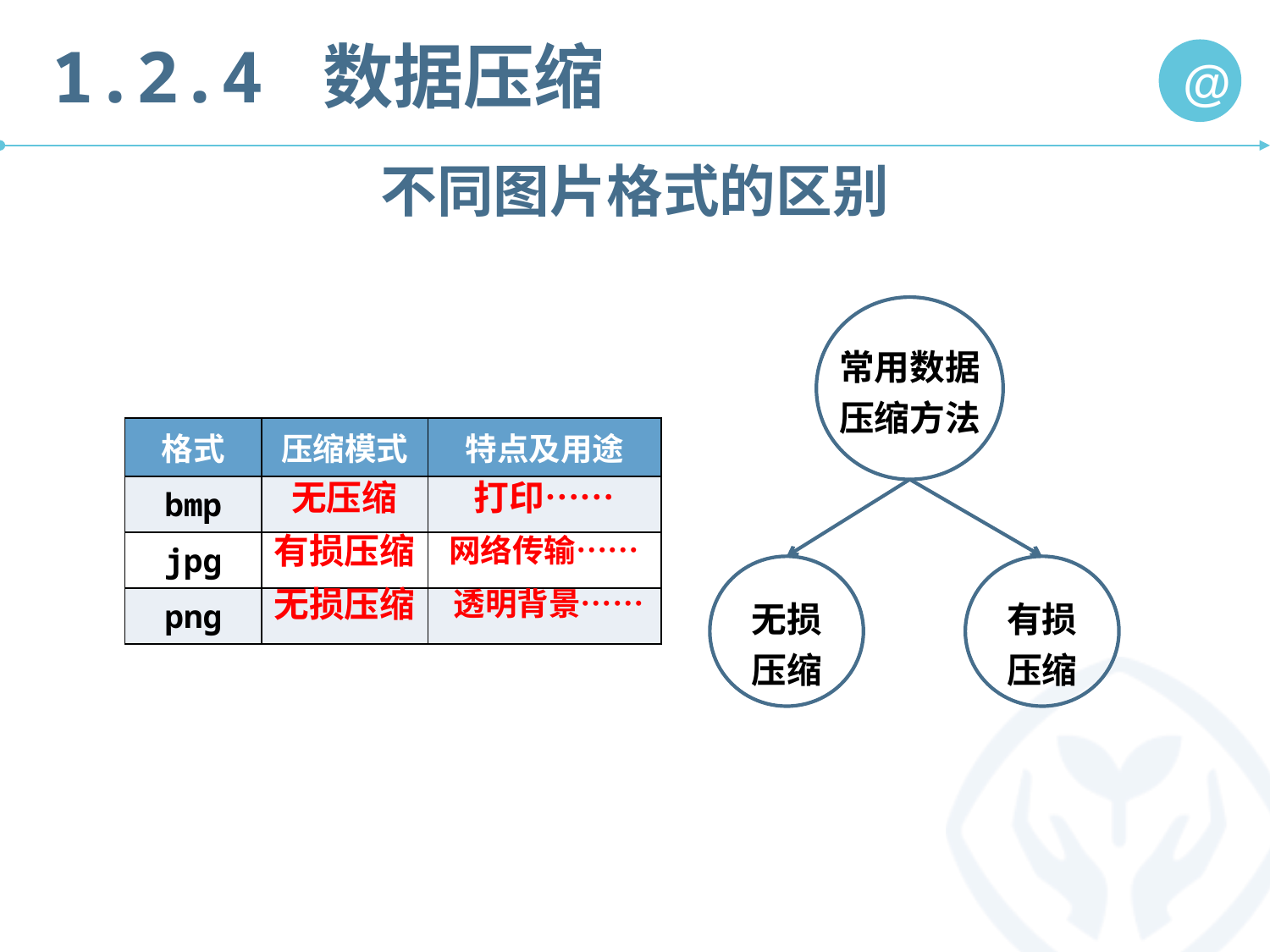

不同图片格式的区别

常用数据
压缩方法
| 格式 | 压缩模式 | 特点及用途 |
| --- | --- | --- |
| bmp |  |  |
| jpg |  |  |
| png |  |  |
无压缩
打印……
有损压缩
网络传输……

无损压缩
透明背景……
无损压缩
有损压缩